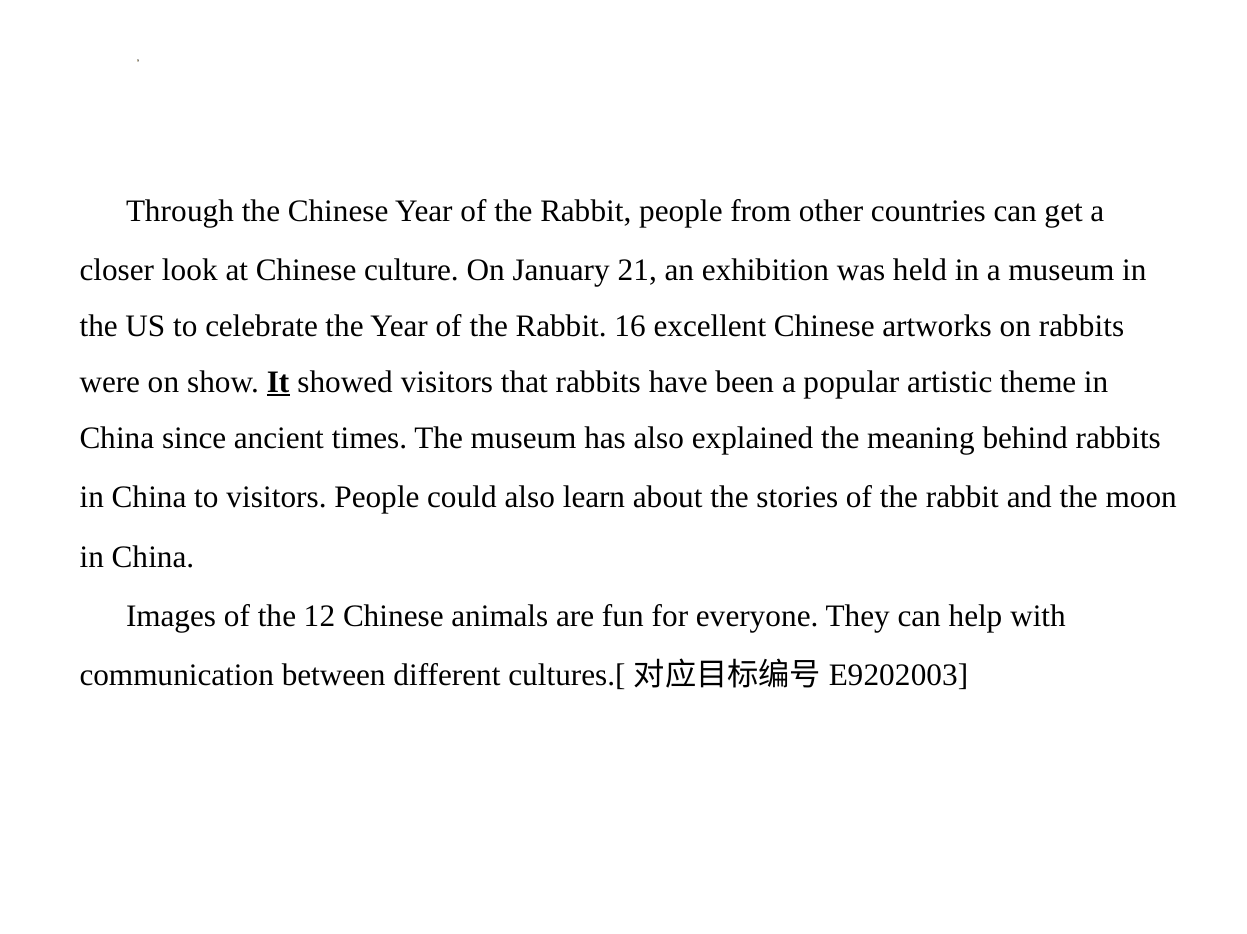

Through the Chinese Year of the Rabbit, people from other countries can get a
closer look at Chinese culture. On January 21, an exhibition was held in a museum in
the US to celebrate the Year of the Rabbit. 16 excellent Chinese artworks on rabbits
were on show. It showed visitors that rabbits have been a popular artistic theme in
China since ancient times. The museum has also explained the meaning behind rabbits
in China to visitors. People could also learn about the stories of the rabbit and the moon
in China.
      Images of the 12 Chinese animals are fun for everyone. They can help with
communication between different cultures.[对应目标编号E9202003]